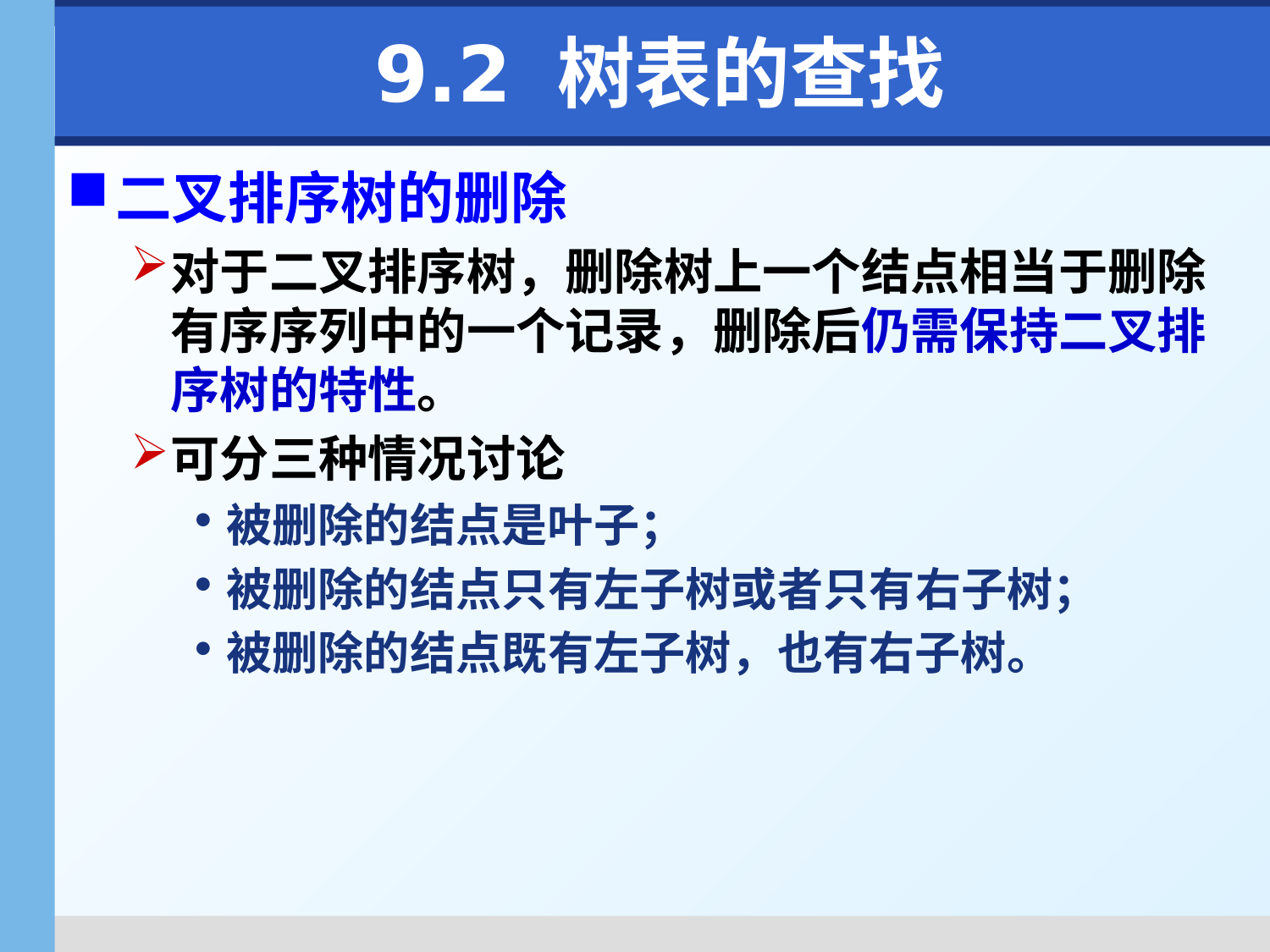

# 9.2 树表的查找
二叉排序树的删除
对于二叉排序树，删除树上一个结点相当于删除有序序列中的一个记录，删除后仍需保持二叉排序树的特性。
可分三种情况讨论
被删除的结点是叶子；
被删除的结点只有左子树或者只有右子树；
被删除的结点既有左子树，也有右子树。